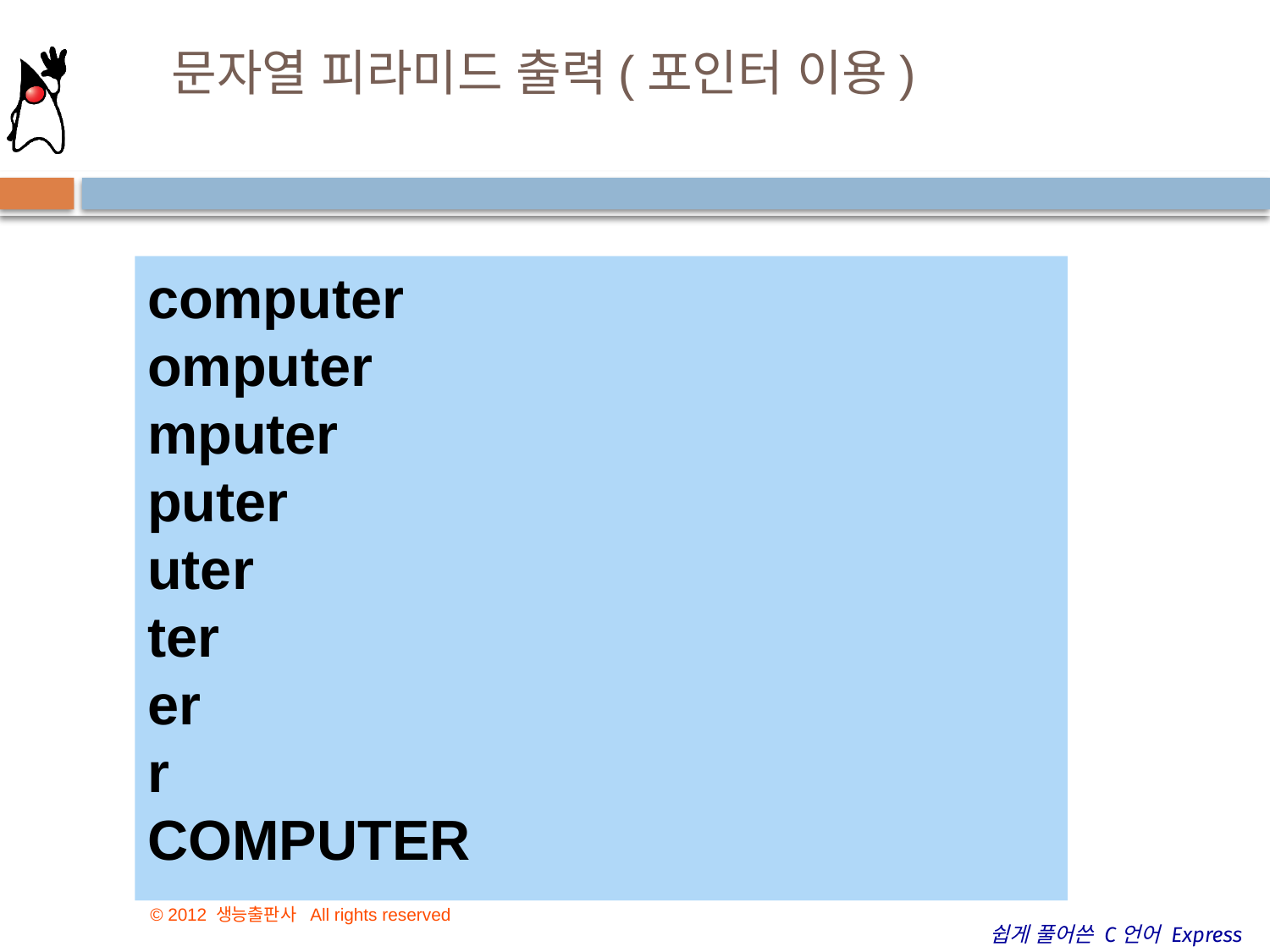

# 문자열 피라미드 출력(포인터 이용)
computer
omputer
mputer
puter
uter
ter
er
r
COMPUTER